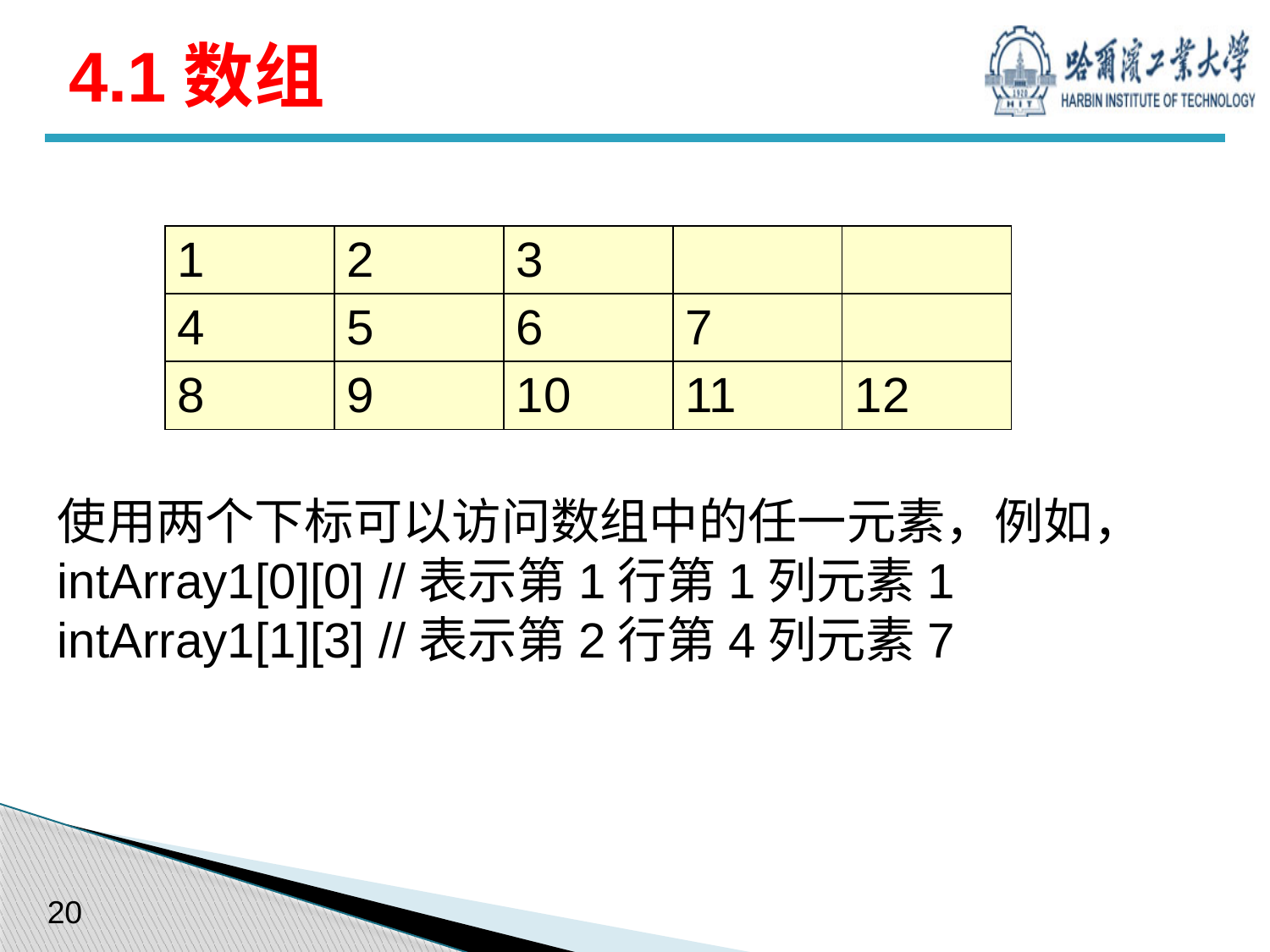

# 4.1数组
| 1 | 2 | 3 |  |  |
| --- | --- | --- | --- | --- |
| 4 | 5 | 6 | 7 |  |
| 8 | 9 | 10 | 11 | 12 |
使用两个下标可以访问数组中的任一元素，例如，
intArray1[0][0] //表示第1行第1列元素1
intArray1[1][3] //表示第2行第4列元素7